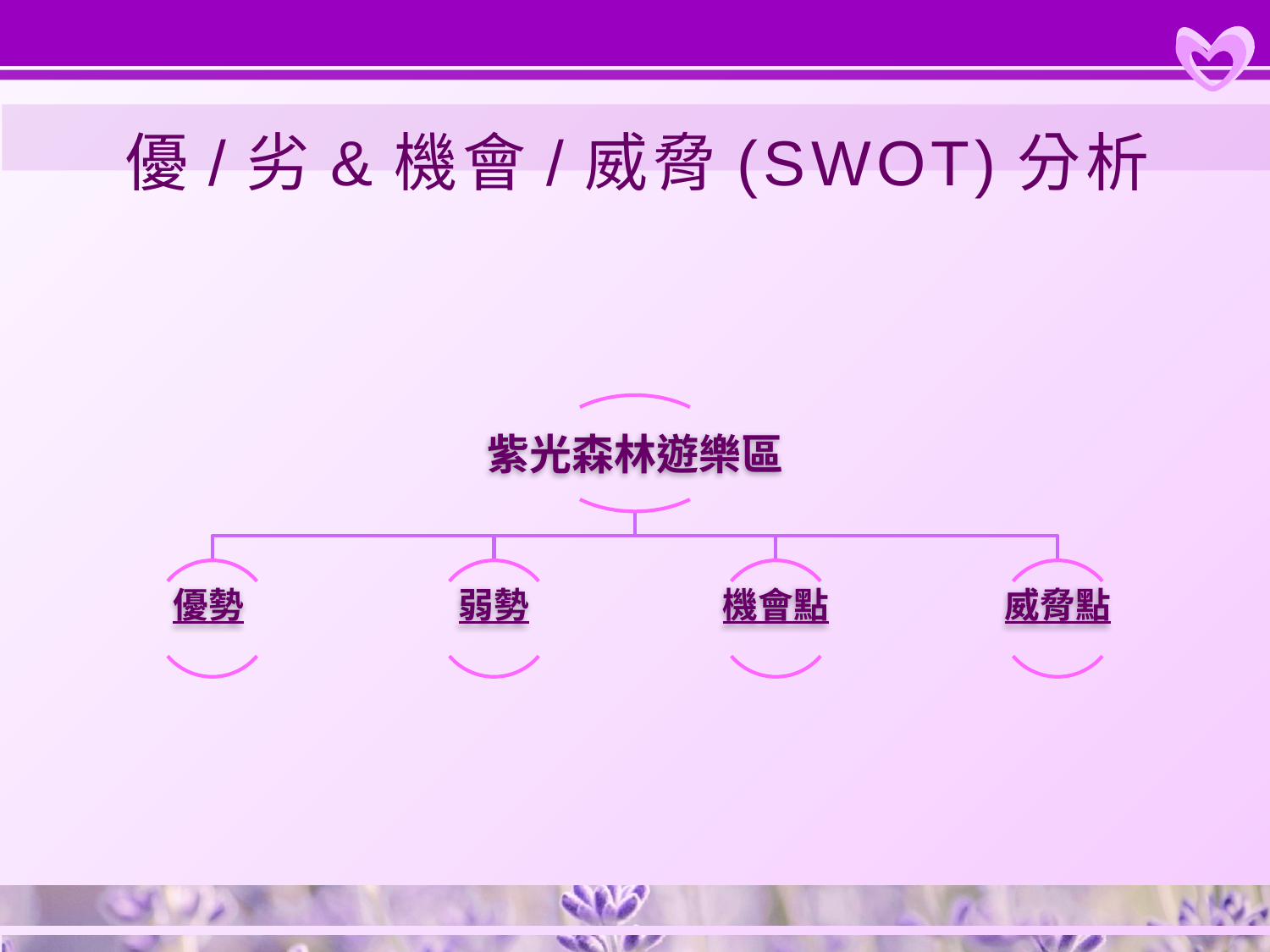

# 優/劣&機會/威脅(SWOT)分析
紫光森林遊樂區
優勢
弱勢
機會點
威脅點